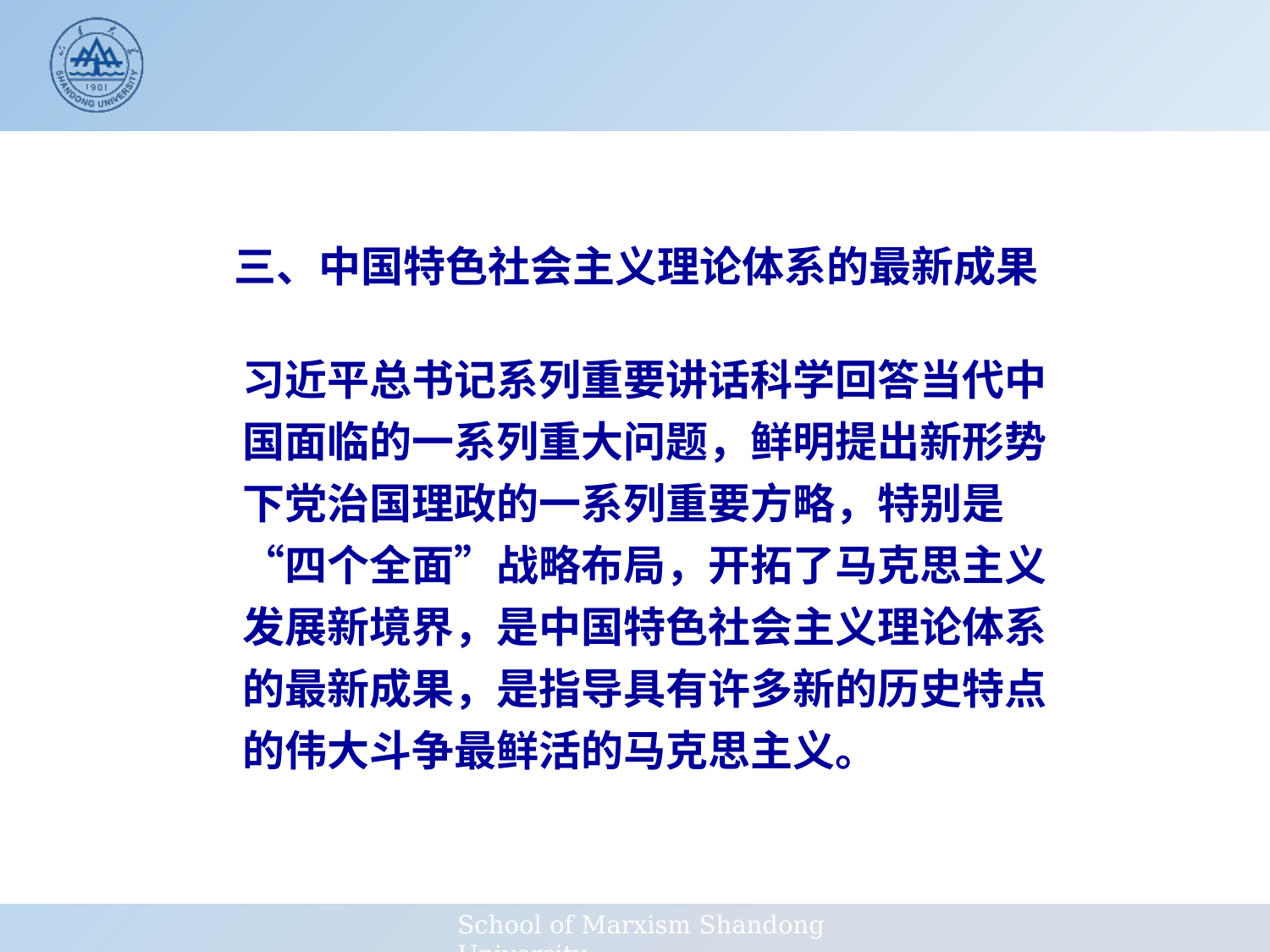

三、中国特色社会主义理论体系的最新成果
习近平总书记系列重要讲话科学回答当代中国面临的一系列重大问题，鲜明提出新形势下党治国理政的一系列重要方略，特别是“四个全面”战略布局，开拓了马克思主义发展新境界，是中国特色社会主义理论体系的最新成果，是指导具有许多新的历史特点的伟大斗争最鲜活的马克思主义。